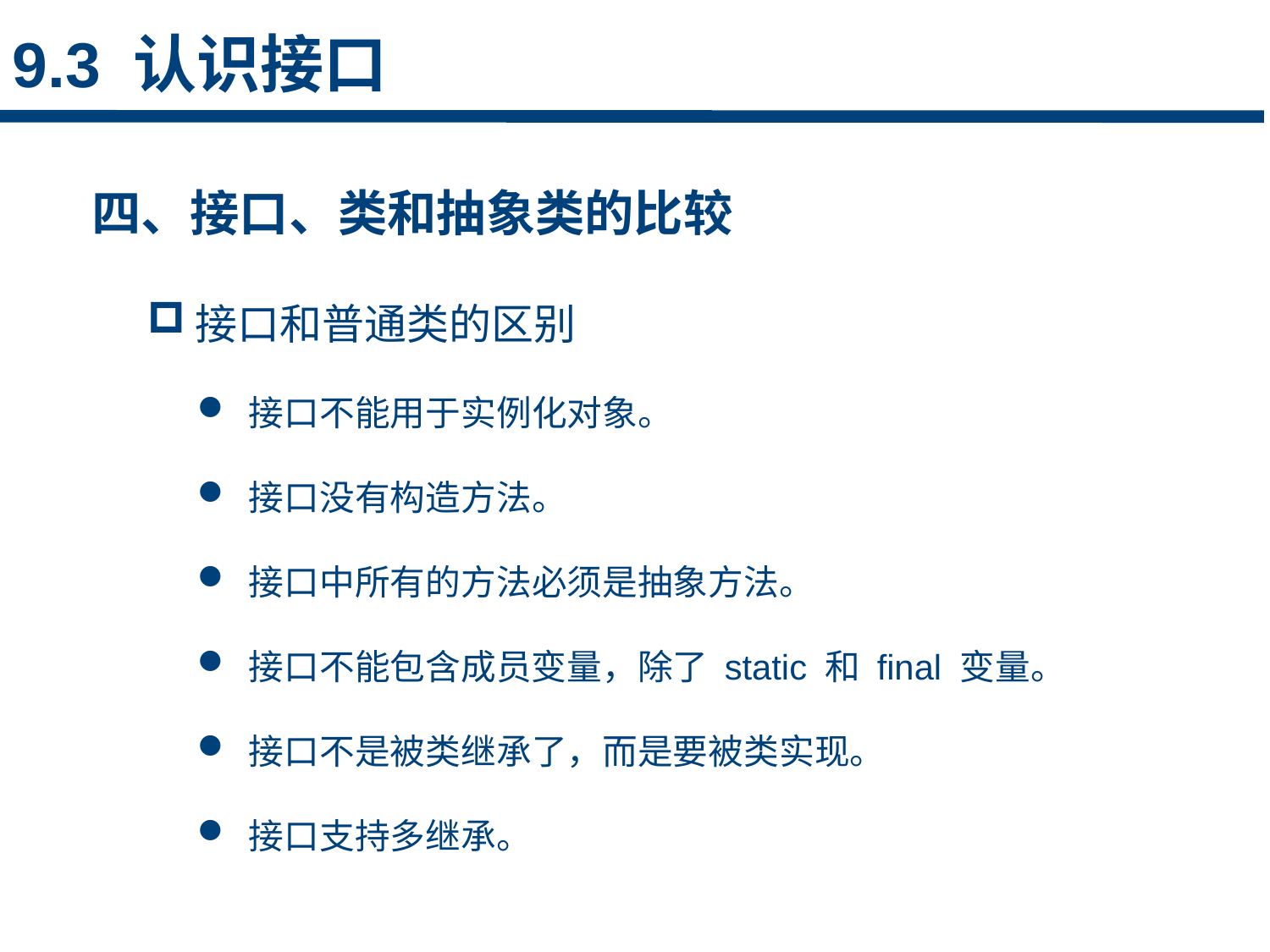

9.3 认识接口
四、接口、类和抽象类的比较
接口和普通类的区别
 接口不能用于实例化对象。
 接口没有构造方法。
 接口中所有的方法必须是抽象方法。
 接口不能包含成员变量，除了 static 和 final 变量。
 接口不是被类继承了，而是要被类实现。
 接口支持多继承。
点击添加文本
点击添加文本
点击添加文本
点击添加文本